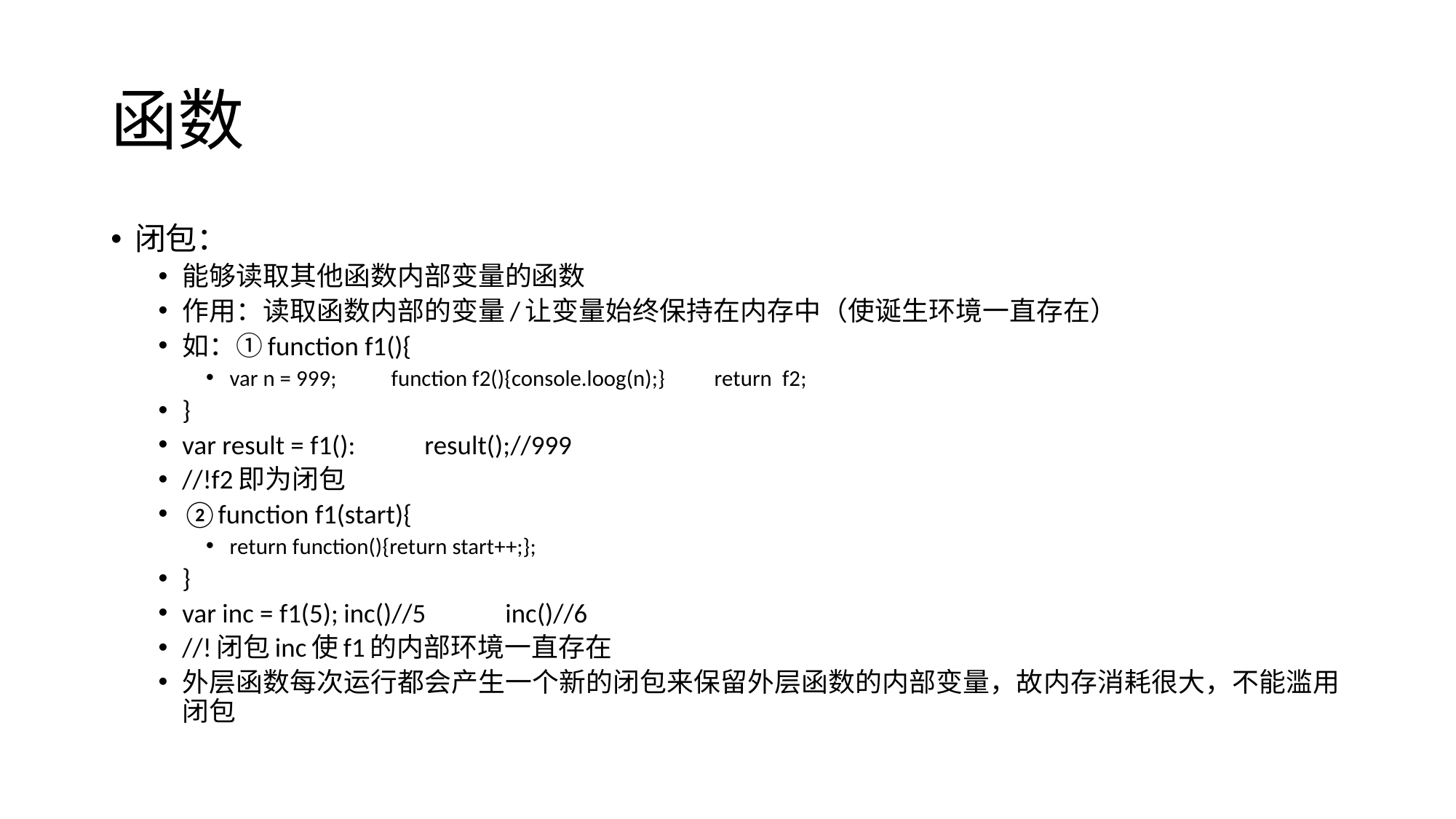

# 函数
闭包：
能够读取其他函数内部变量的函数
作用：读取函数内部的变量/让变量始终保持在内存中（使诞生环境一直存在）
如：①function f1(){
var n = 999;	function f2(){console.loog(n);}	return  f2;
}
var result = f1():		result();//999
//!f2即为闭包
②function f1(start){
return function(){return start++;};
}
var inc = f1(5);		inc()//5			inc()//6
//!闭包inc使f1的内部环境一直存在
外层函数每次运行都会产生一个新的闭包来保留外层函数的内部变量，故内存消耗很大，不能滥用闭包